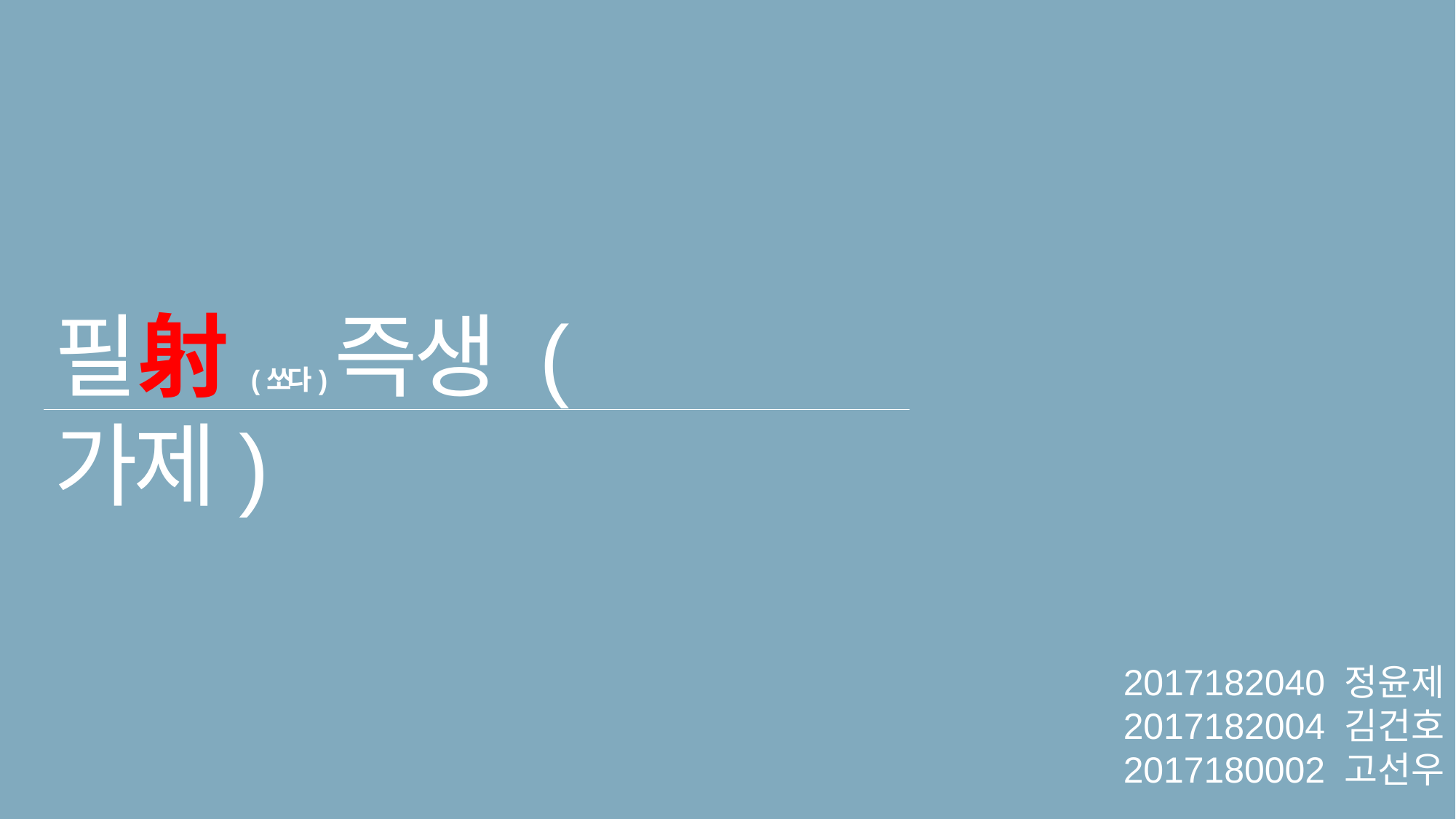

필射(쏘다)즉생 (가제)
2017182040 정윤제
2017182004 김건호
2017180002 고선우